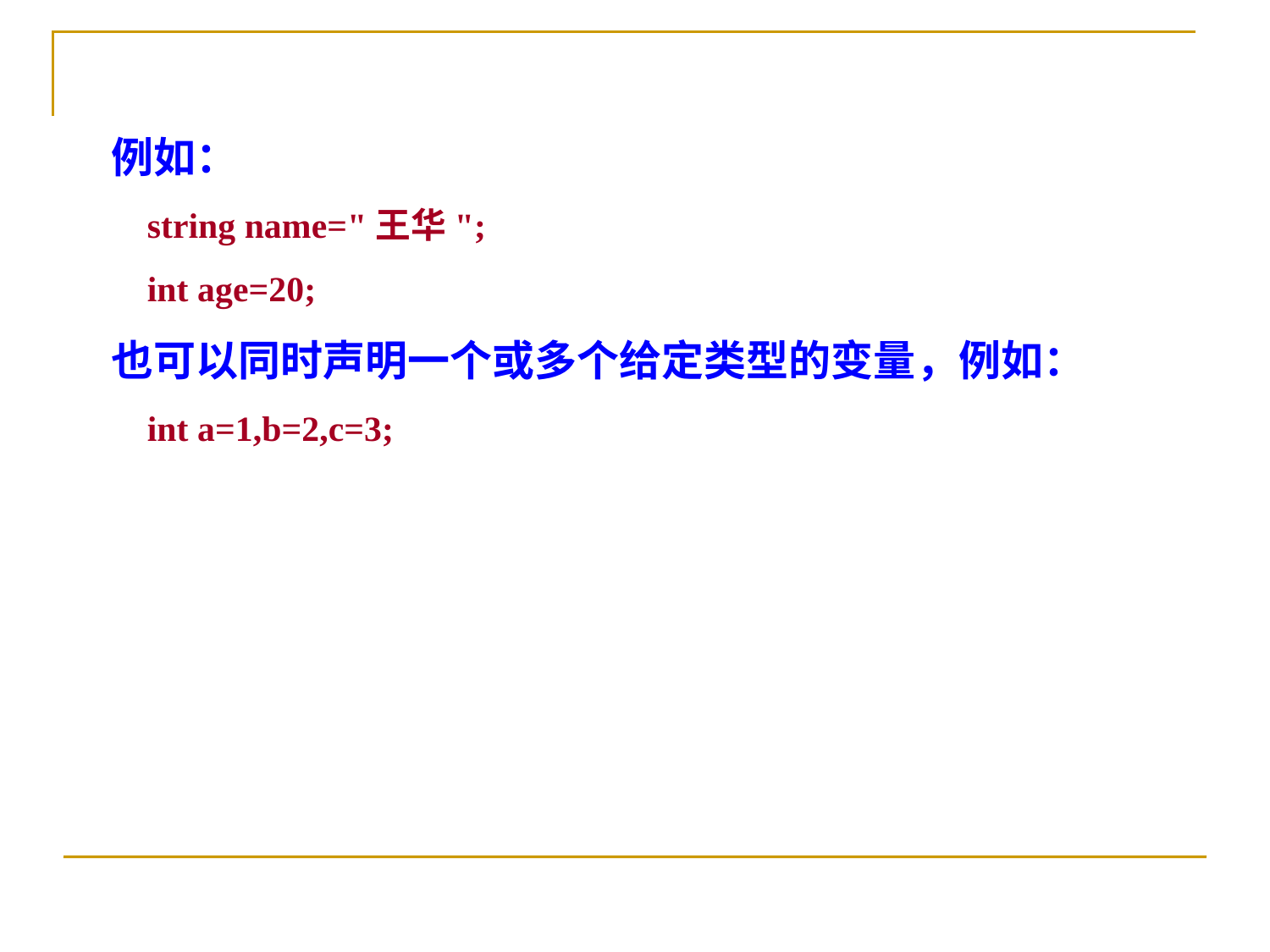

例如：
    string name="王华";
    int age=20;
也可以同时声明一个或多个给定类型的变量，例如：
    int a=1,b=2,c=3;